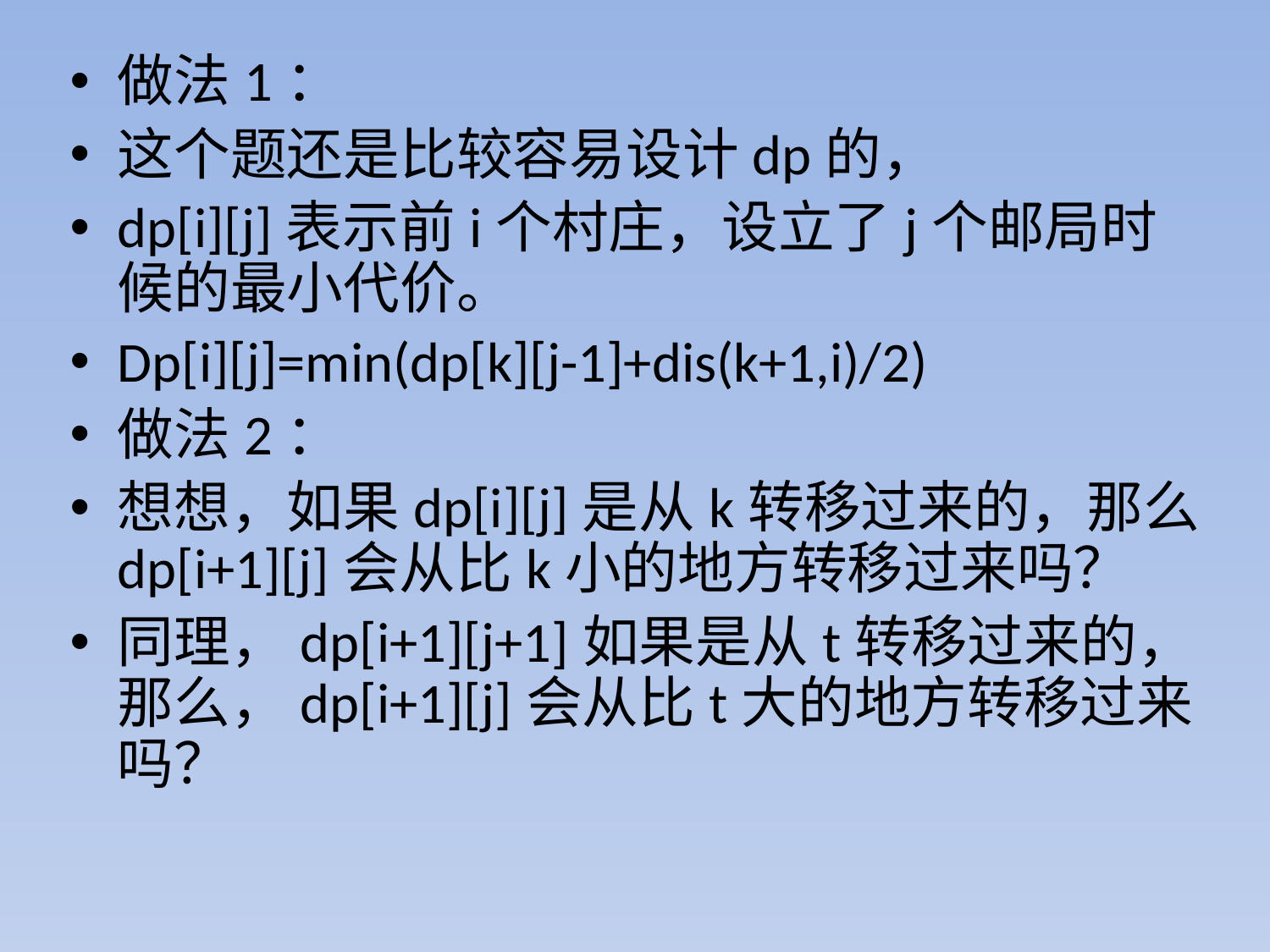

做法1：
这个题还是比较容易设计dp的，
dp[i][j]表示前i个村庄，设立了j个邮局时候的最小代价。
Dp[i][j]=min(dp[k][j-1]+dis(k+1,i)/2)
做法2：
想想，如果dp[i][j]是从k转移过来的，那么dp[i+1][j]会从比k小的地方转移过来吗？
同理，dp[i+1][j+1]如果是从t转移过来的，那么，dp[i+1][j]会从比t大的地方转移过来吗？